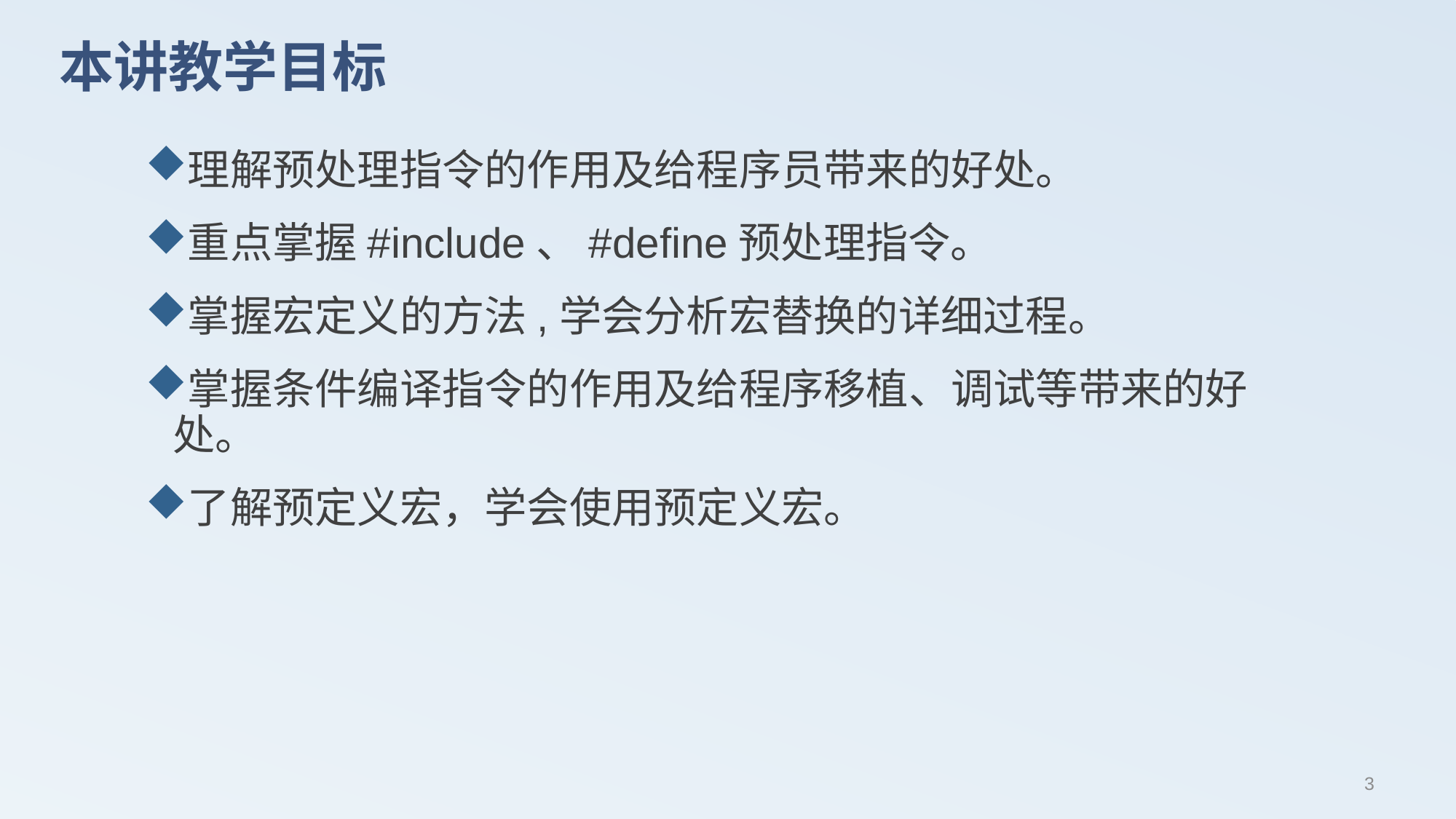

# 本讲教学目标
理解预处理指令的作用及给程序员带来的好处。
重点掌握#include、#define预处理指令。
掌握宏定义的方法,学会分析宏替换的详细过程。
掌握条件编译指令的作用及给程序移植、调试等带来的好处。
了解预定义宏，学会使用预定义宏。